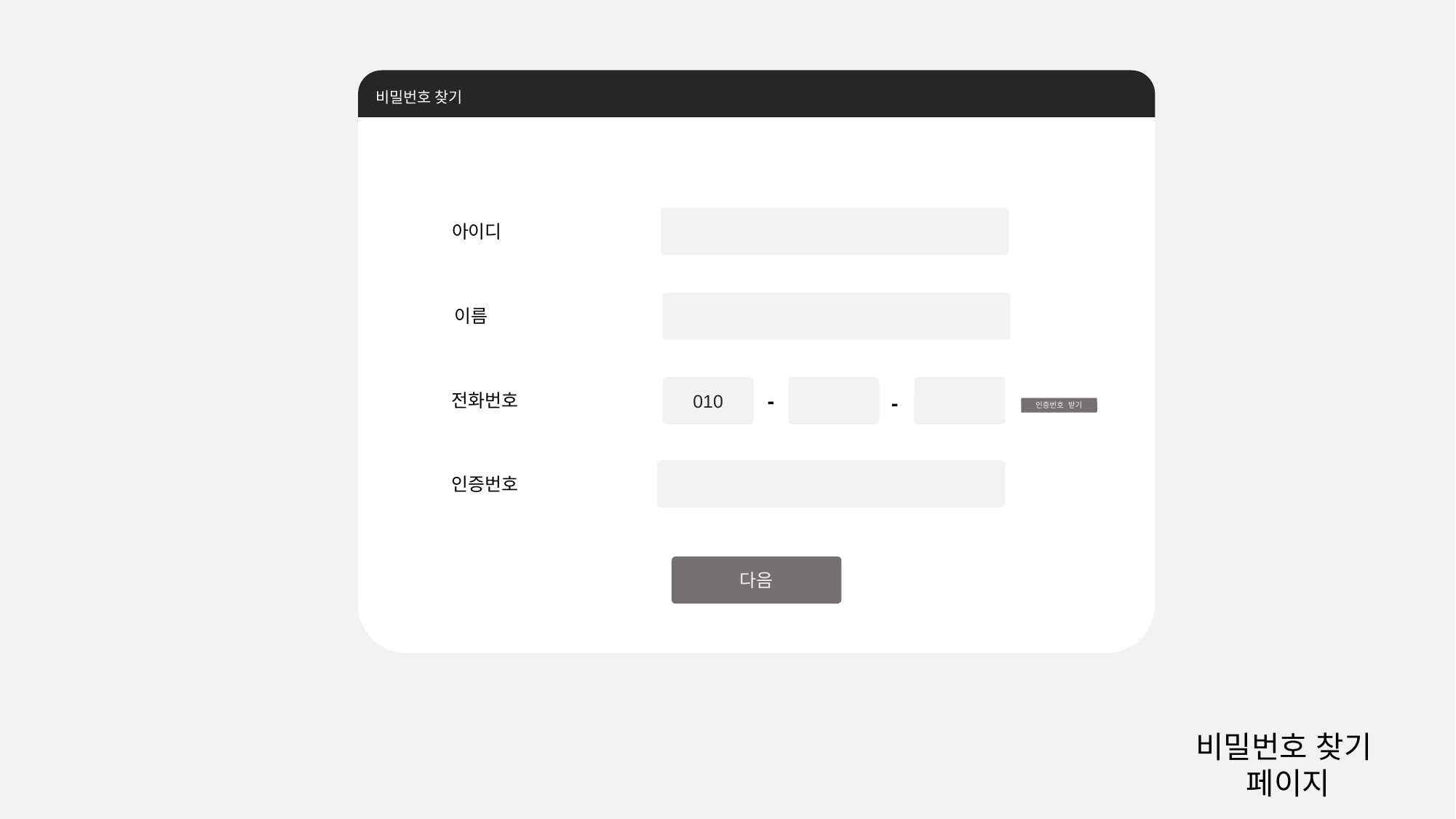

비밀번호 찾기

전화번호
010

-
-

아이디

이름
인증번호  받기

인증번호
다음
비밀번호 찾기
페이지